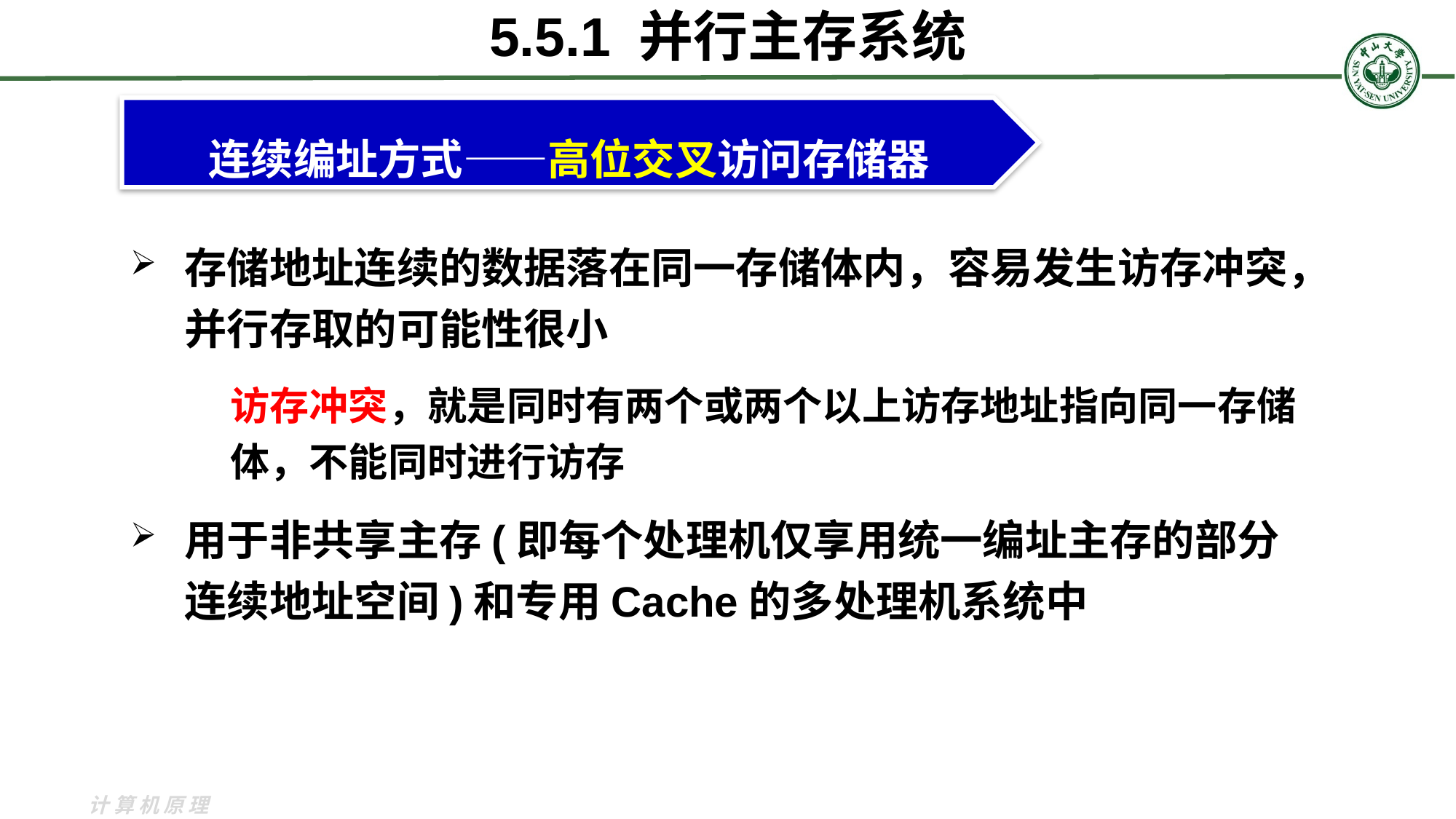

5.5.1 并行主存系统
连续编址方式——高位交叉访问存储器
存储地址连续的数据落在同一存储体内，容易发生访存冲突，并行存取的可能性很小
访存冲突，就是同时有两个或两个以上访存地址指向同一存储体，不能同时进行访存
用于非共享主存(即每个处理机仅享用统一编址主存的部分连续地址空间)和专用Cache的多处理机系统中